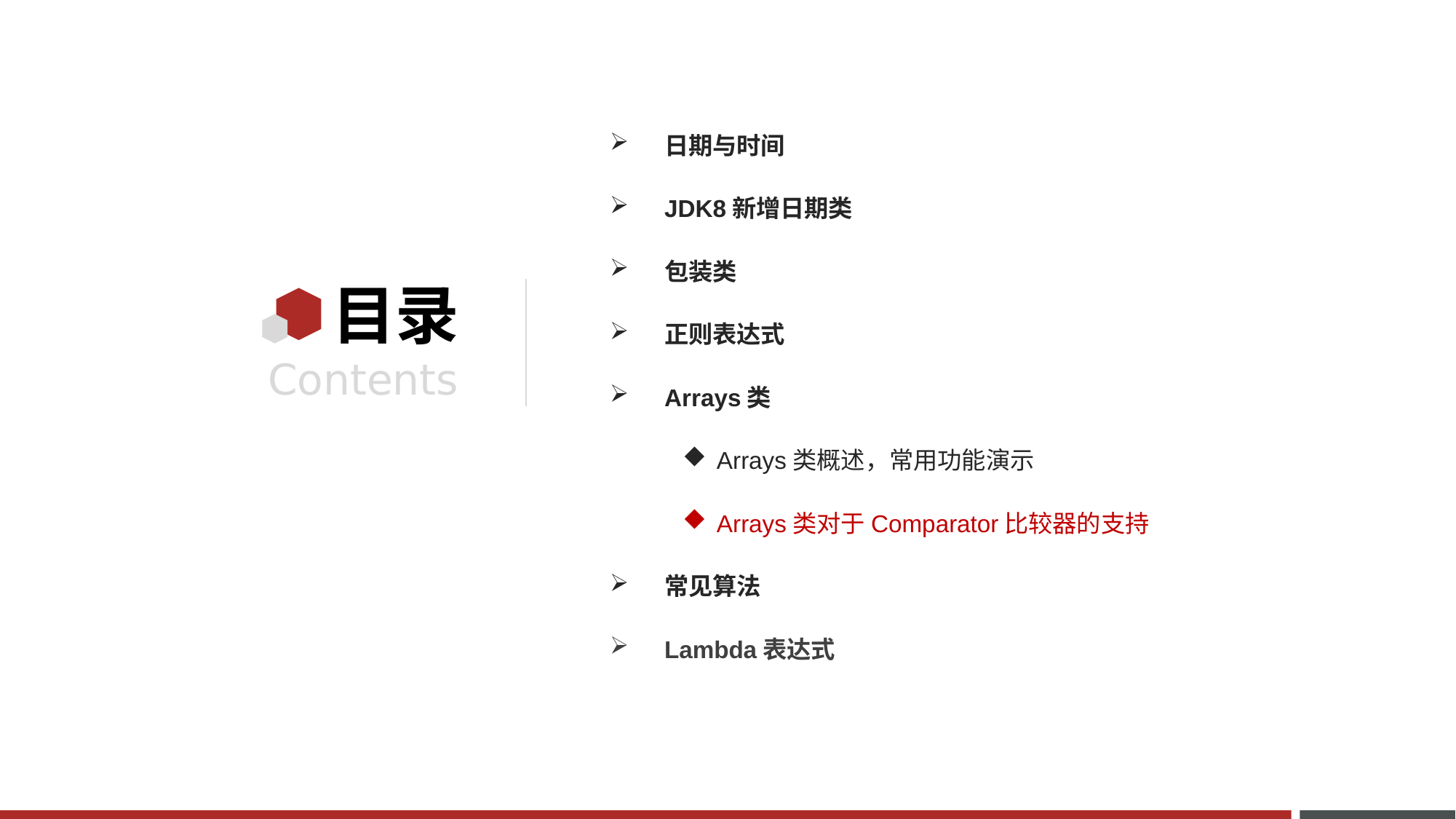

日期与时间
JDK8新增日期类
包装类
正则表达式
Arrays类
Arrays类概述，常用功能演示
Arrays类对于Comparator比较器的支持
常见算法
Lambda表达式